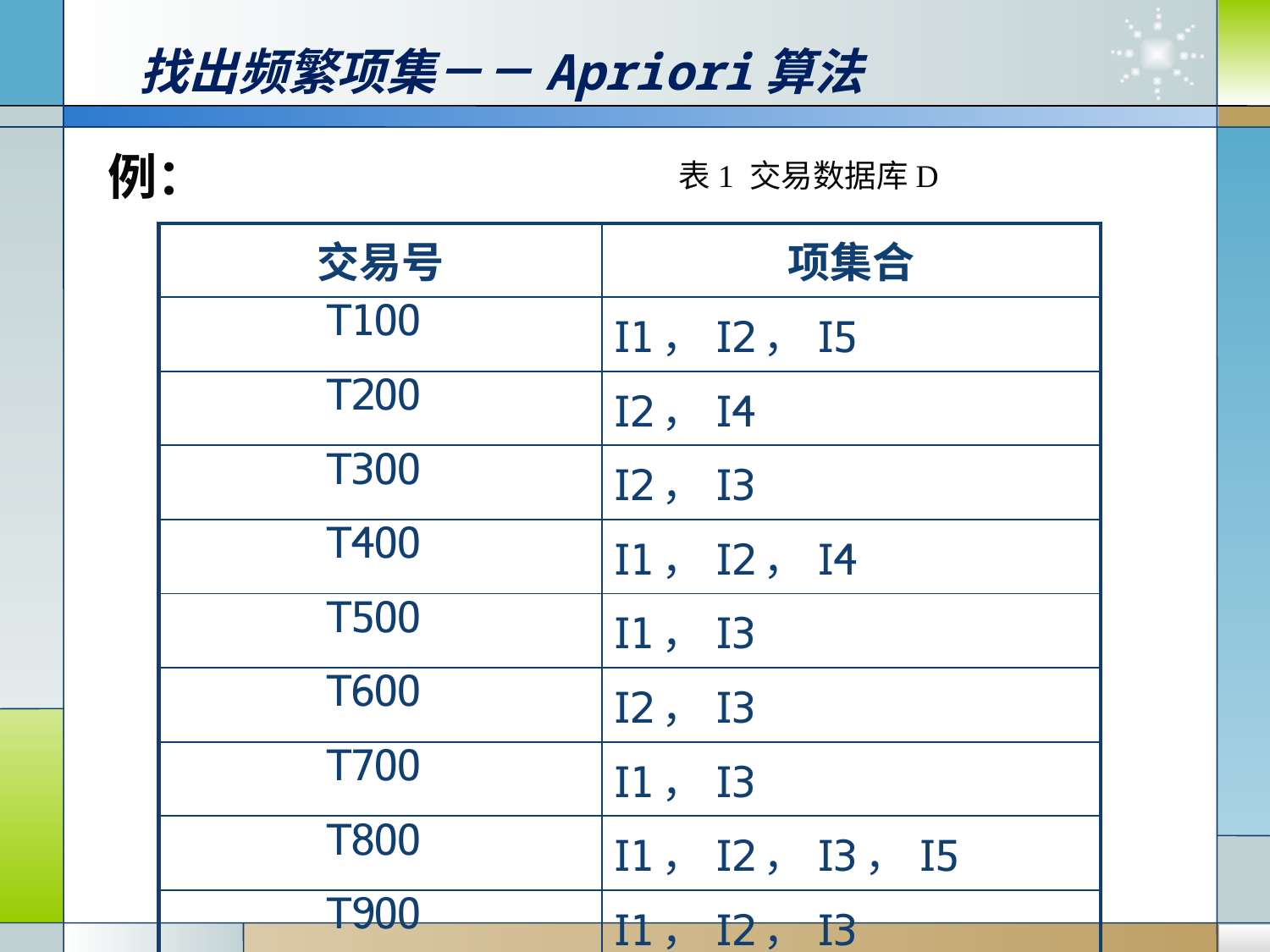

找出频繁项集－－Apriori算法
例：
表1 交易数据库D
| 交易号 | 项集合 |
| --- | --- |
| T100 | I1，I2，I5 |
| T200 | I2，I4 |
| T300 | I2，I3 |
| T400 | I1，I2，I4 |
| T500 | I1，I3 |
| T600 | I2，I3 |
| T700 | I1，I3 |
| T800 | I1，I2，I3，I5 |
| T900 | I1，I2，I3 |